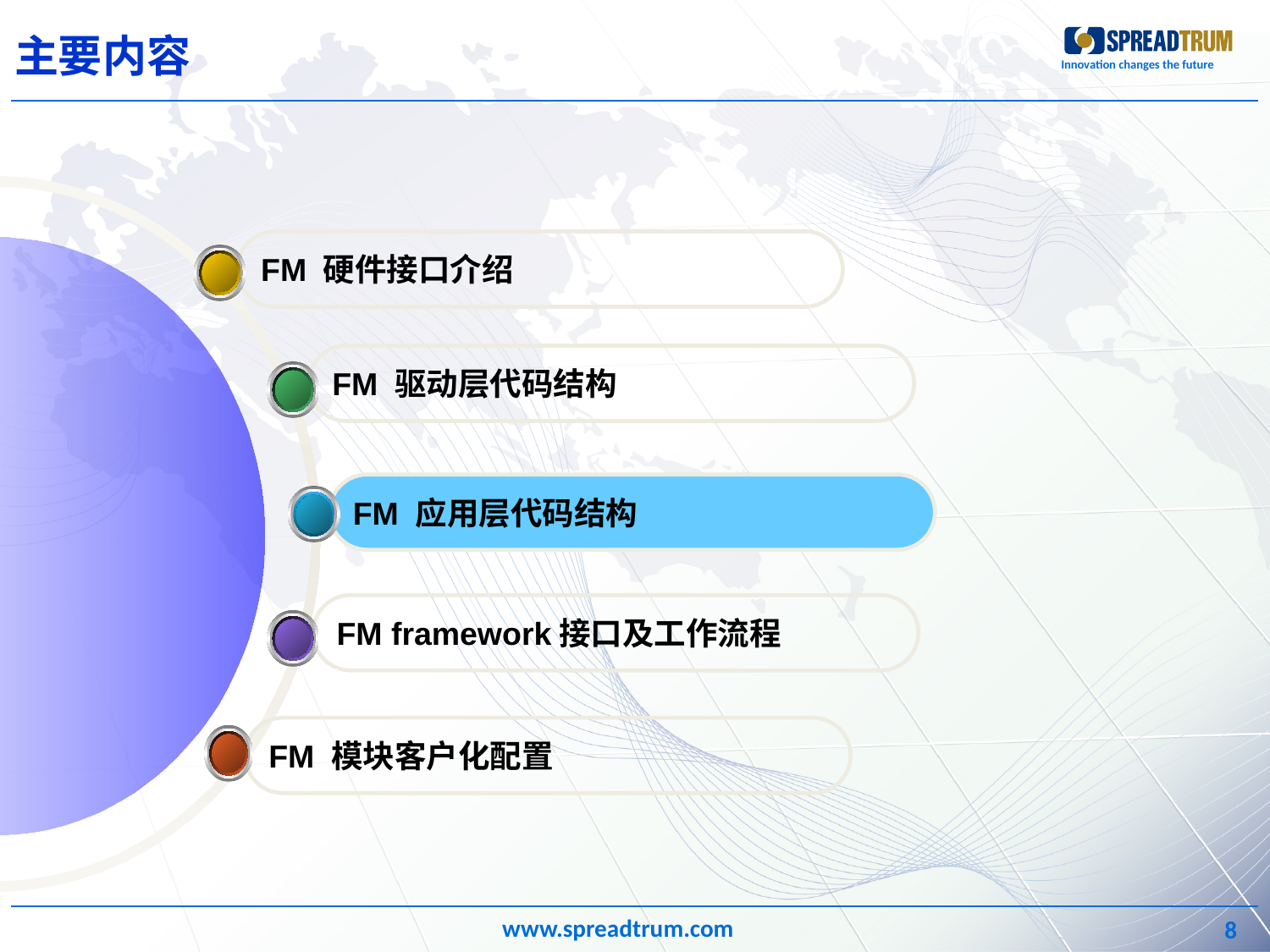

# 主要内容

FM 硬件接口介绍

FM 驱动层代码结构

FM 应用层代码结构

FM framework接口及工作流程

FM 模块客户化配置